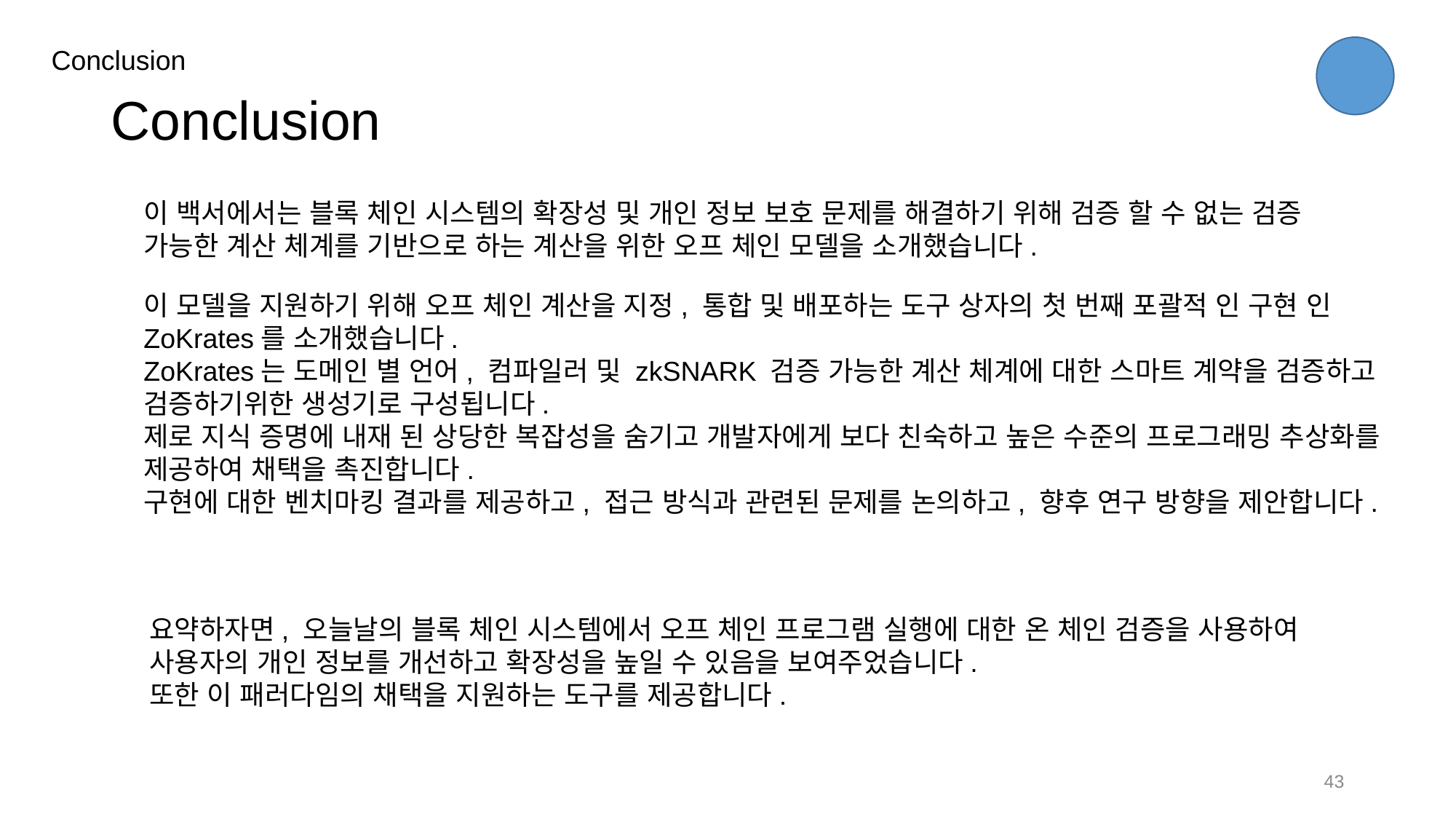

Conclusion

# Conclusion
이 백서에서는 블록 체인 시스템의 확장성 및 개인 정보 보호 문제를 해결하기 위해 검증 할 수 없는 검증 가능한 계산 체계를 기반으로 하는 계산을 위한 오프 체인 모델을 소개했습니다.
이 모델을 지원하기 위해 오프 체인 계산을 지정, 통합 및 배포하는 도구 상자의 첫 번째 포괄적 인 구현 인 ZoKrates를 소개했습니다.
ZoKrates는 도메인 별 언어, 컴파일러 및 zkSNARK 검증 가능한 계산 체계에 대한 스마트 계약을 검증하고 검증하기위한 생성기로 구성됩니다.
제로 지식 증명에 내재 된 상당한 복잡성을 숨기고 개발자에게 보다 친숙하고 높은 수준의 프로그래밍 추상화를 제공하여 채택을 촉진합니다.
구현에 대한 벤치마킹 결과를 제공하고, 접근 방식과 관련된 문제를 논의하고, 향후 연구 방향을 제안합니다.
요약하자면, 오늘날의 블록 체인 시스템에서 오프 체인 프로그램 실행에 대한 온 체인 검증을 사용하여 사용자의 개인 정보를 개선하고 확장성을 높일 수 있음을 보여주었습니다.
또한 이 패러다임의 채택을 지원하는 도구를 제공합니다.
43